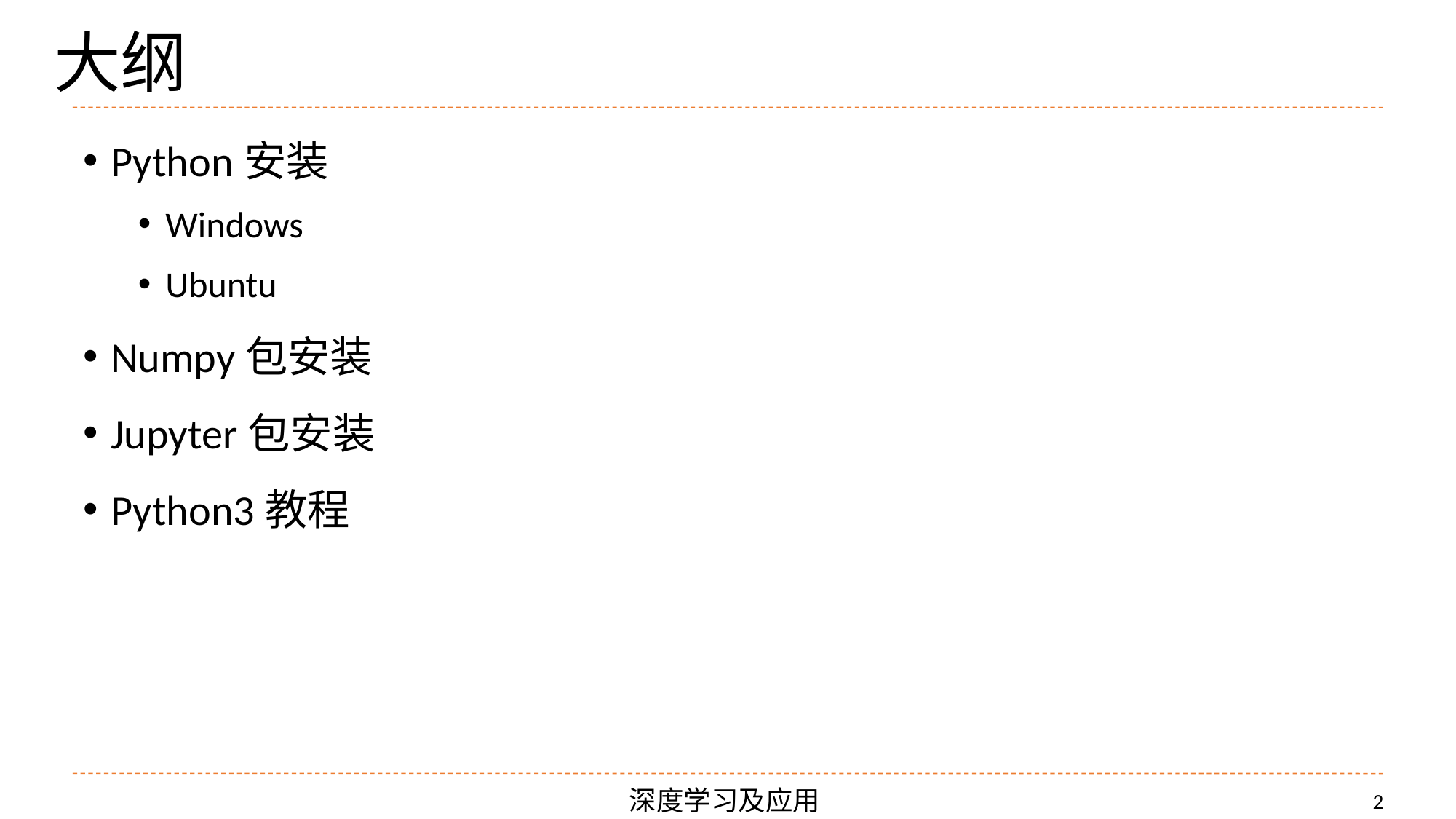

# 大纲
Python安装
Windows
Ubuntu
Numpy包安装
Jupyter包安装
Python3教程